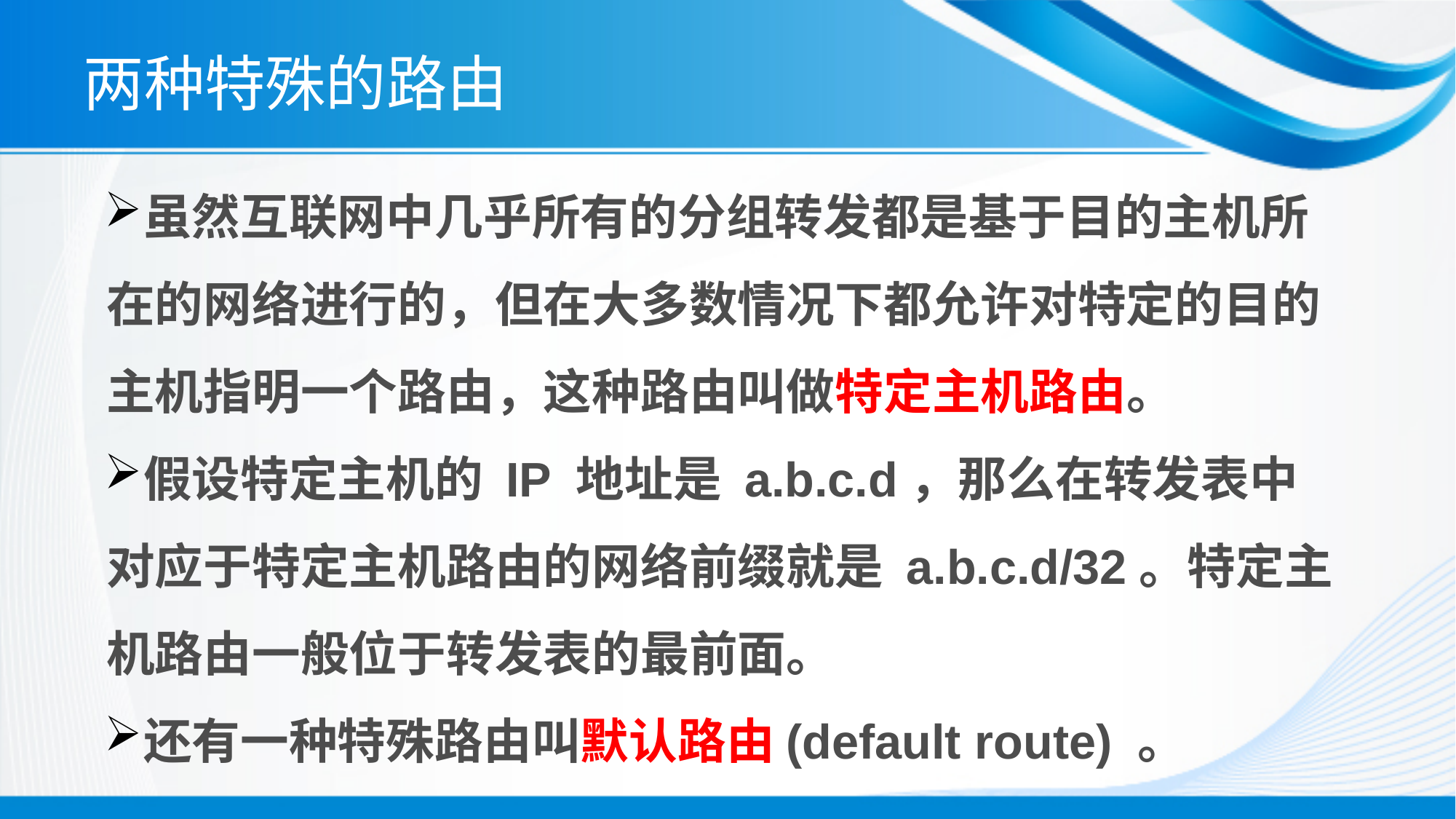

# 两种特殊的路由
虽然互联网中几乎所有的分组转发都是基于目的主机所在的网络进行的，但在大多数情况下都允许对特定的目的主机指明一个路由，这种路由叫做特定主机路由。
假设特定主机的 IP 地址是 a.b.c.d，那么在转发表中对应于特定主机路由的网络前缀就是 a.b.c.d/32。特定主机路由一般位于转发表的最前面。
还有一种特殊路由叫默认路由(default route) 。